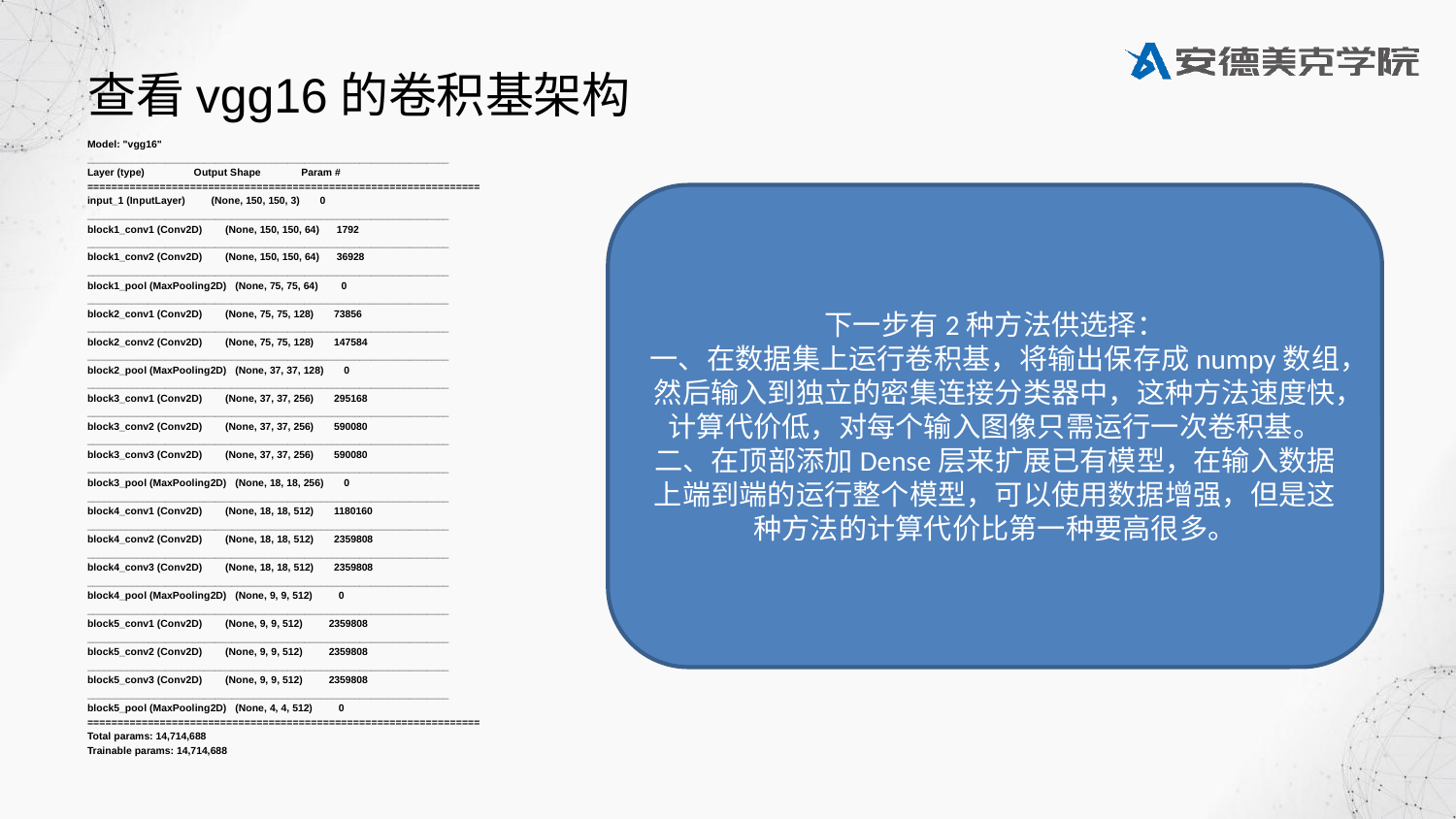

# 查看vgg16的卷积基架构
Model: "vgg16"
_________________________________________________________________
Layer (type)                 Output Shape              Param #
=================================================================
input_1 (InputLayer)         (None, 150, 150, 3)       0
_________________________________________________________________
block1_conv1 (Conv2D)        (None, 150, 150, 64)      1792
_________________________________________________________________
block1_conv2 (Conv2D)        (None, 150, 150, 64)      36928
_________________________________________________________________
block1_pool (MaxPooling2D)   (None, 75, 75, 64)        0
_________________________________________________________________
block2_conv1 (Conv2D)        (None, 75, 75, 128)       73856
_________________________________________________________________
block2_conv2 (Conv2D)        (None, 75, 75, 128)       147584
_________________________________________________________________
block2_pool (MaxPooling2D)   (None, 37, 37, 128)       0
_________________________________________________________________
block3_conv1 (Conv2D)        (None, 37, 37, 256)       295168
_________________________________________________________________
block3_conv2 (Conv2D)        (None, 37, 37, 256)       590080
_________________________________________________________________
block3_conv3 (Conv2D)        (None, 37, 37, 256)       590080
_________________________________________________________________
block3_pool (MaxPooling2D)   (None, 18, 18, 256)       0
_________________________________________________________________
block4_conv1 (Conv2D)        (None, 18, 18, 512)       1180160
_________________________________________________________________
block4_conv2 (Conv2D)        (None, 18, 18, 512)       2359808
_________________________________________________________________
block4_conv3 (Conv2D)        (None, 18, 18, 512)       2359808
_________________________________________________________________
block4_pool (MaxPooling2D)   (None, 9, 9, 512)         0
_________________________________________________________________
block5_conv1 (Conv2D)        (None, 9, 9, 512)         2359808
_________________________________________________________________
block5_conv2 (Conv2D)        (None, 9, 9, 512)         2359808
_________________________________________________________________
block5_conv3 (Conv2D)        (None, 9, 9, 512)         2359808
_________________________________________________________________
block5_pool (MaxPooling2D)   (None, 4, 4, 512)         0
=================================================================
Total params: 14,714,688
Trainable params: 14,714,688
下一步有2种方法供选择：
一、在数据集上运行卷积基，将输出保存成numpy数组，然后输入到独立的密集连接分类器中，这种方法速度快，计算代价低，对每个输入图像只需运行一次卷积基。
二、在顶部添加Dense层来扩展已有模型，在输入数据上端到端的运行整个模型，可以使用数据增强，但是这种方法的计算代价比第一种要高很多。